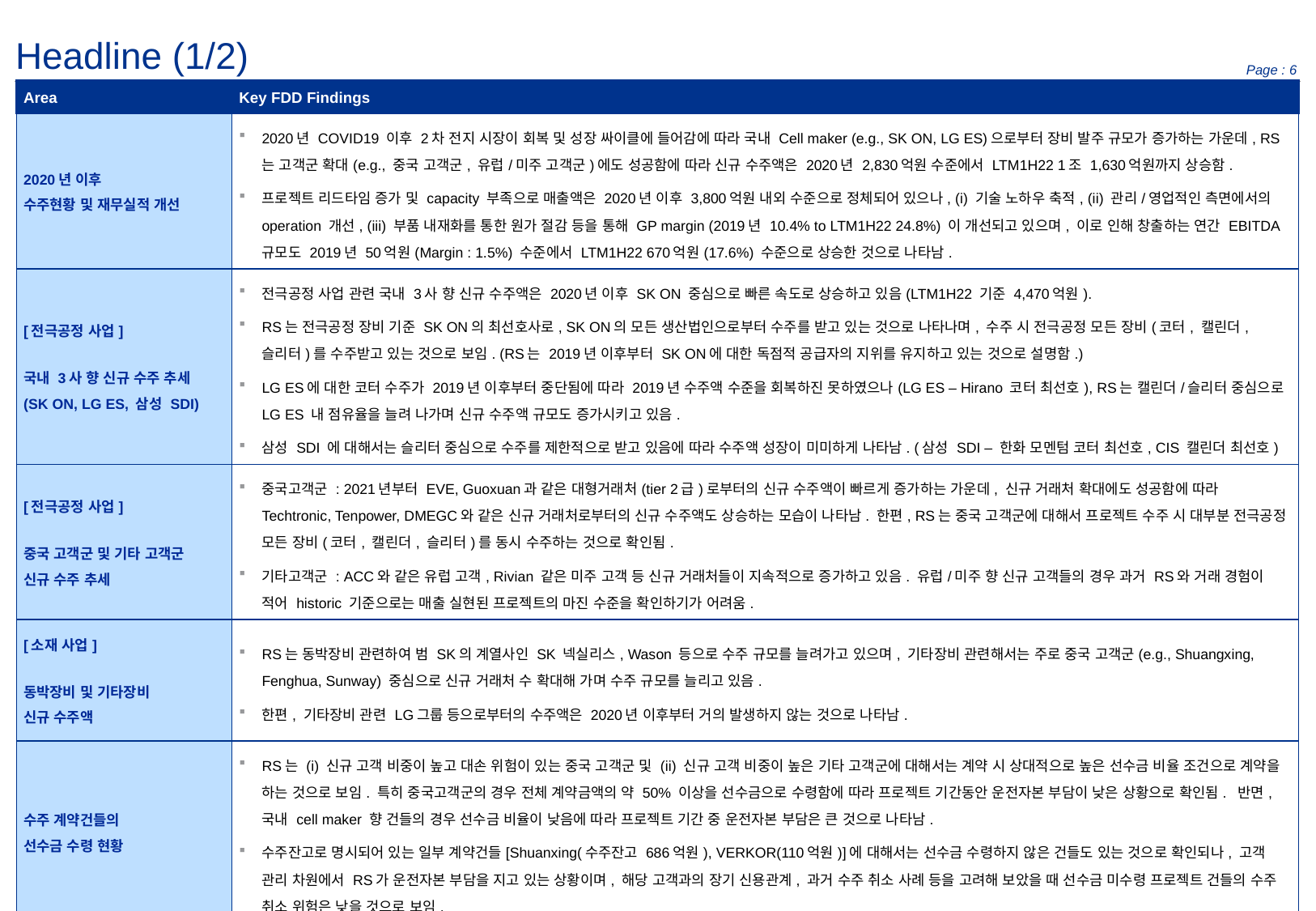

Headline (1/2)
| Area | Key FDD Findings |  |
| --- | --- | --- |
| 2020년 이후 수주현황 및 재무실적 개선 | 2020년 COVID19 이후 2차 전지 시장이 회복 및 성장 싸이클에 들어감에 따라 국내 Cell maker (e.g., SK ON, LG ES)으로부터 장비 발주 규모가 증가하는 가운데, RS는 고객군 확대(e.g., 중국 고객군, 유럽/미주 고객군)에도 성공함에 따라 신규 수주액은 2020년 2,830억원 수준에서 LTM1H22 1조 1,630억원까지 상승함. 프로젝트 리드타임 증가 및 capacity 부족으로 매출액은 2020년 이후 3,800억원 내외 수준으로 정체되어 있으나, (i) 기술 노하우 축적, (ii) 관리/영업적인 측면에서의 operation 개선, (iii) 부품 내재화를 통한 원가 절감 등을 통해 GP margin (2019년 10.4% to LTM1H22 24.8%) 이 개선되고 있으며, 이로 인해 창출하는 연간 EBITDA 규모도 2019년 50억원(Margin : 1.5%) 수준에서 LTM1H22 670억원(17.6%) 수준으로 상승한 것으로 나타남. |  |
| [전극공정 사업] 국내 3사 향 신규 수주 추세 (SK ON, LG ES, 삼성 SDI) | 전극공정 사업 관련 국내 3사 향 신규 수주액은 2020년 이후 SK ON 중심으로 빠른 속도로 상승하고 있음(LTM1H22 기준 4,470억원). RS는 전극공정 장비 기준 SK ON의 최선호사로, SK ON의 모든 생산법인으로부터 수주를 받고 있는 것으로 나타나며, 수주 시 전극공정 모든 장비(코터, 캘린더, 슬리터)를 수주받고 있는 것으로 보임. (RS는 2019년 이후부터 SK ON에 대한 독점적 공급자의 지위를 유지하고 있는 것으로 설명함.) LG ES에 대한 코터 수주가 2019년 이후부터 중단됨에 따라 2019년 수주액 수준을 회복하진 못하였으나(LG ES – Hirano 코터 최선호), RS는 캘린더/슬리터 중심으로 LG ES 내 점유율을 늘려 나가며 신규 수주액 규모도 증가시키고 있음. 삼성 SDI 에 대해서는 슬리터 중심으로 수주를 제한적으로 받고 있음에 따라 수주액 성장이 미미하게 나타남. (삼성 SDI – 한화 모멘텀 코터 최선호, CIS 캘린더 최선호) |  |
| [전극공정 사업] 중국 고객군 및 기타 고객군 신규 수주 추세 | 중국고객군 : 2021년부터 EVE, Guoxuan과 같은 대형거래처(tier 2급)로부터의 신규 수주액이 빠르게 증가하는 가운데, 신규 거래처 확대에도 성공함에 따라 Techtronic, Tenpower, DMEGC와 같은 신규 거래처로부터의 신규 수주액도 상승하는 모습이 나타남. 한편, RS는 중국 고객군에 대해서 프로젝트 수주 시 대부분 전극공정 모든 장비(코터, 캘린더, 슬리터)를 동시 수주하는 것으로 확인됨. 기타고객군 : ACC와 같은 유럽 고객, Rivian 같은 미주 고객 등 신규 거래처들이 지속적으로 증가하고 있음. 유럽/미주 향 신규 고객들의 경우 과거 RS와 거래 경험이 적어 historic 기준으로는 매출 실현된 프로젝트의 마진 수준을 확인하기가 어려움. |  |
| [소재 사업] 동박장비 및 기타장비 신규 수주액 | RS는 동박장비 관련하여 범 SK의 계열사인 SK 넥실리스, Wason 등으로 수주 규모를 늘려가고 있으며, 기타장비 관련해서는 주로 중국 고객군(e.g., Shuangxing, Fenghua, Sunway) 중심으로 신규 거래처 수 확대해 가며 수주 규모를 늘리고 있음. 한편, 기타장비 관련 LG그룹 등으로부터의 수주액은 2020년 이후부터 거의 발생하지 않는 것으로 나타남. |  |
| 수주 계약건들의 선수금 수령 현황 | RS는 (i) 신규 고객 비중이 높고 대손 위험이 있는 중국 고객군 및 (ii) 신규 고객 비중이 높은 기타 고객군에 대해서는 계약 시 상대적으로 높은 선수금 비율 조건으로 계약을 하는 것으로 보임. 특히 중국고객군의 경우 전체 계약금액의 약 50% 이상을 선수금으로 수령함에 따라 프로젝트 기간동안 운전자본 부담이 낮은 상황으로 확인됨. 반면, 국내 cell maker 향 건들의 경우 선수금 비율이 낮음에 따라 프로젝트 기간 중 운전자본 부담은 큰 것으로 나타남. 수주잔고로 명시되어 있는 일부 계약건들[Shuanxing(수주잔고 686억원), VERKOR(110억원)]에 대해서는 선수금 수령하지 않은 건들도 있는 것으로 확인되나, 고객 관리 차원에서 RS가 운전자본 부담을 지고 있는 상황이며, 해당 고객과의 장기 신용관계, 과거 수주 취소 사례 등을 고려해 보았을 때 선수금 미수령 프로젝트 건들의 수주 취소 위험은 낮을 것으로 보임. |  |